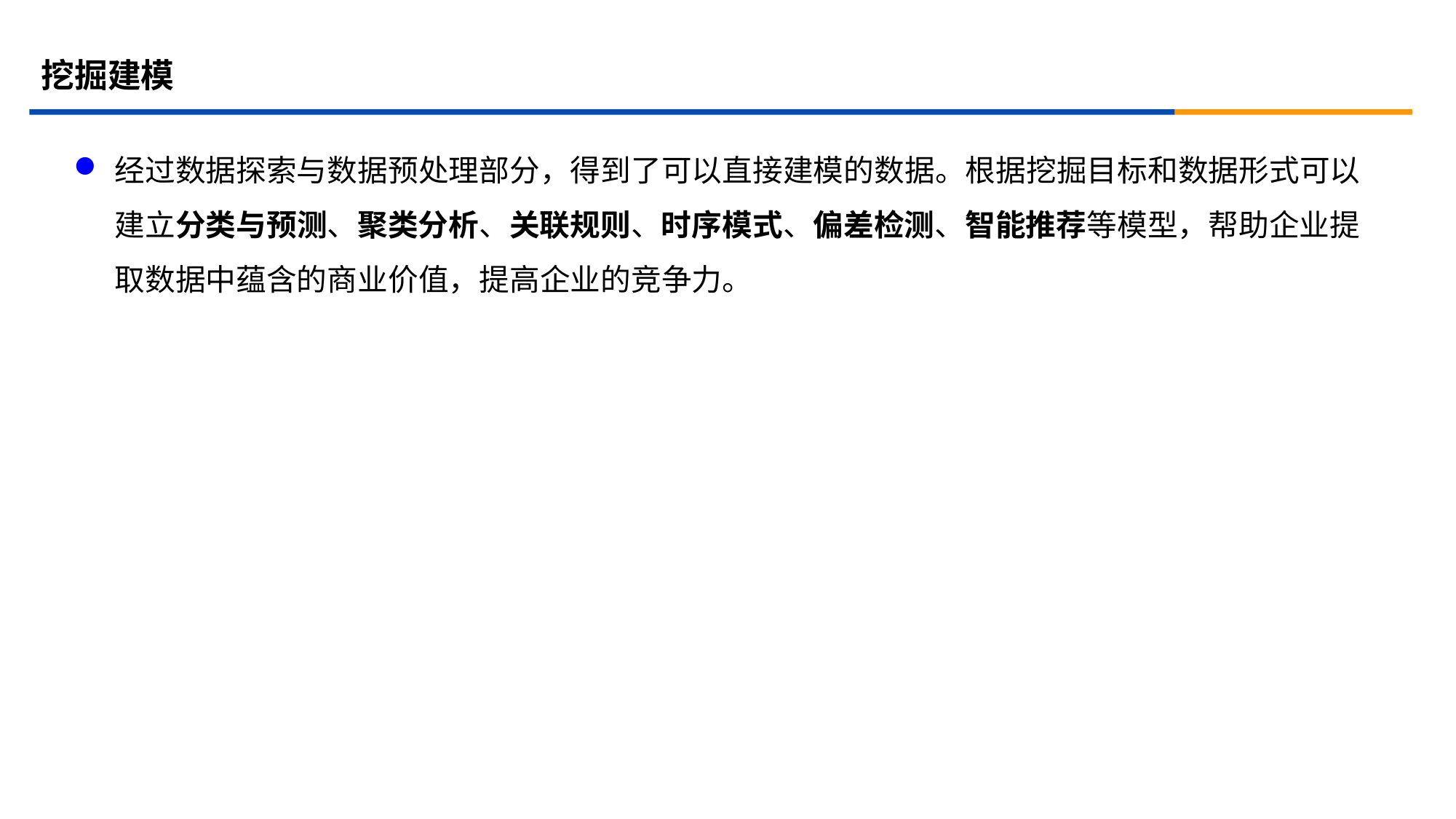

# 挖掘建模
经过数据探索与数据预处理部分，得到了可以直接建模的数据。根据挖掘目标和数据形式可以建立分类与预测、聚类分析、关联规则、时序模式、偏差检测、智能推荐等模型，帮助企业提取数据中蕴含的商业价值，提高企业的竞争力。